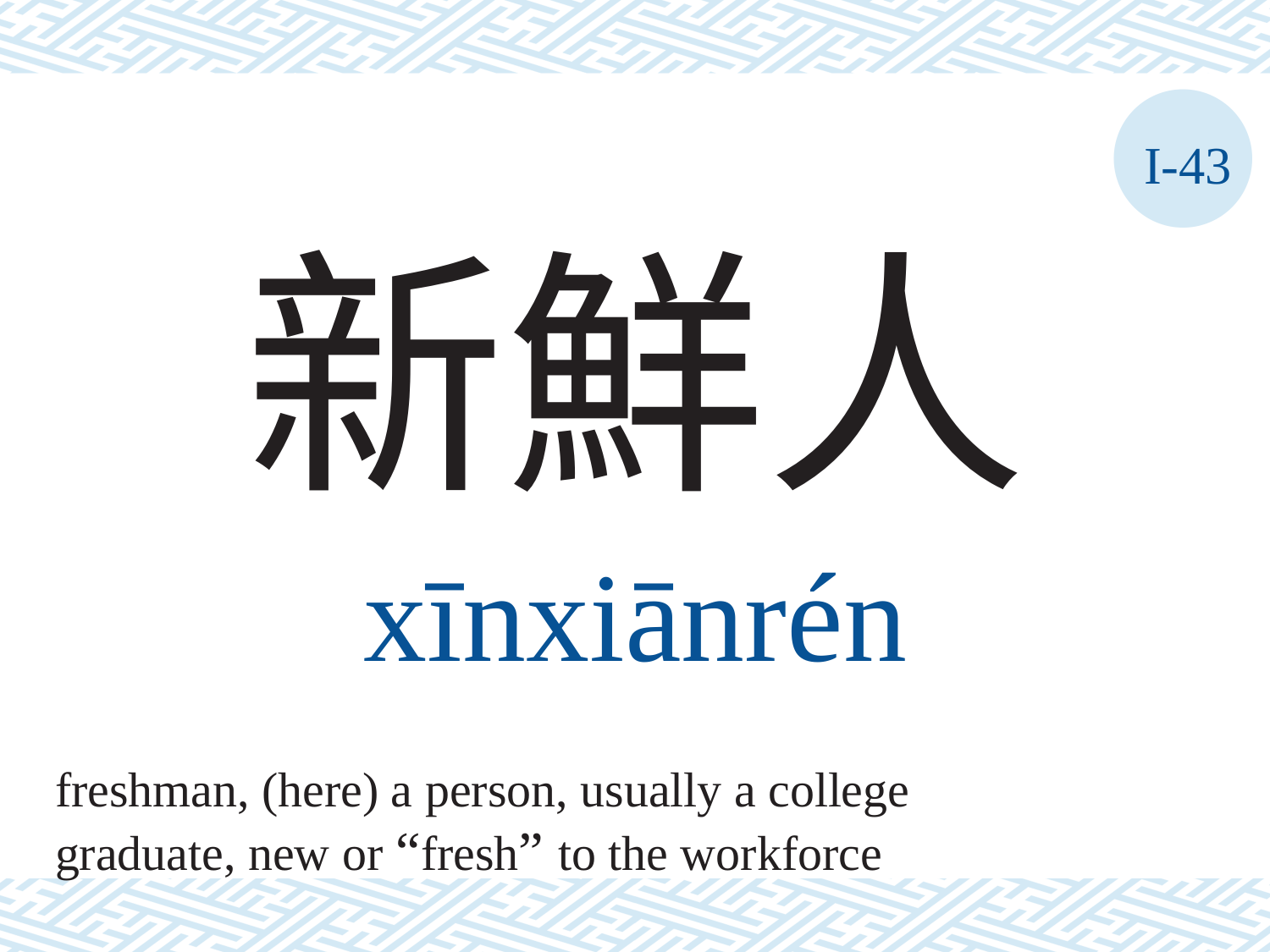

I-43
新鮮人
xīnxiānrén
freshman, (here) a person, usually a college
graduate, new or “fresh” to the workforce